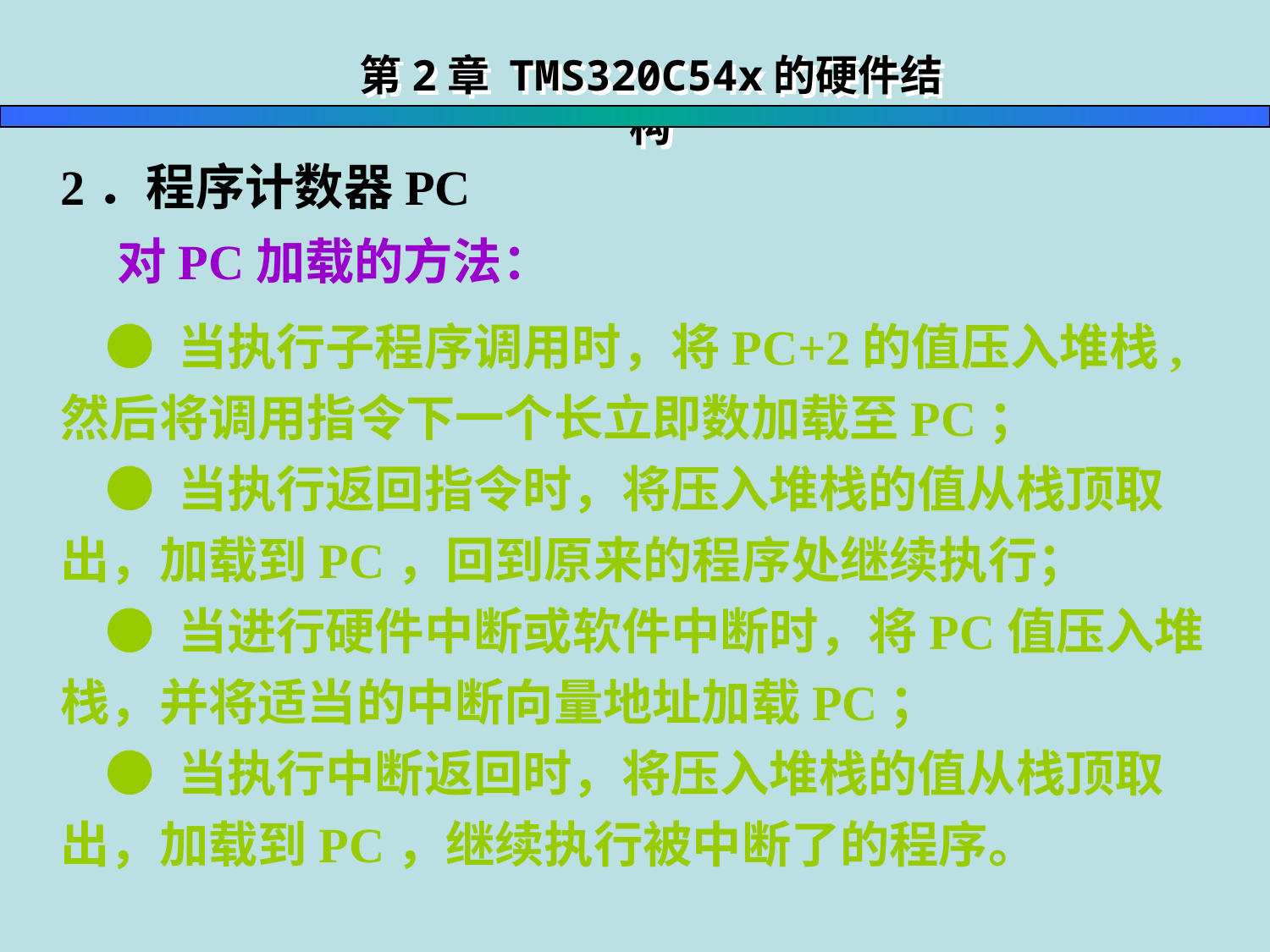

第2章 TMS320C54x的硬件结构

2．程序计数器PC
    对PC加载的方法：
    ● 当执行子程序调用时，将PC+2的值压入堆栈,然后将调用指令下一个长立即数加载至PC；
    ● 当执行返回指令时，将压入堆栈的值从栈顶取出，加载到PC，回到原来的程序处继续执行；
    ● 当进行硬件中断或软件中断时，将PC值压入堆栈，并将适当的中断向量地址加载PC；
    ● 当执行中断返回时，将压入堆栈的值从栈顶取出，加载到PC，继续执行被中断了的程序。
128